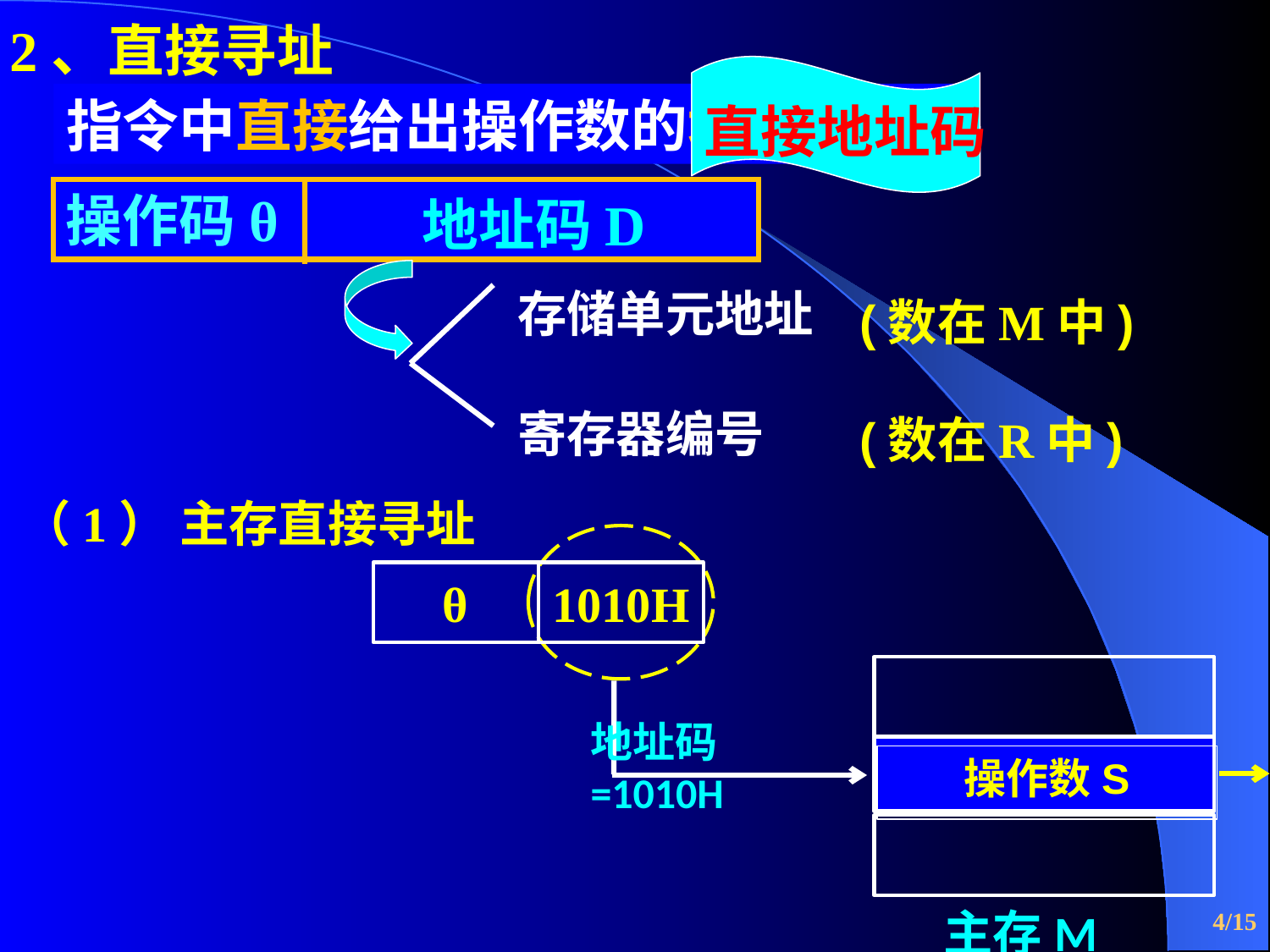

2、直接寻址
直接地址码
指令中直接给出操作数的地址码。
操作码θ

地址码D

(数在M中)

(数在R中)

存储单元地址

寄存器编号
（1） 主存直接寻址

1010H
θ

主存M
地址码=1010H
操作数S
4/15